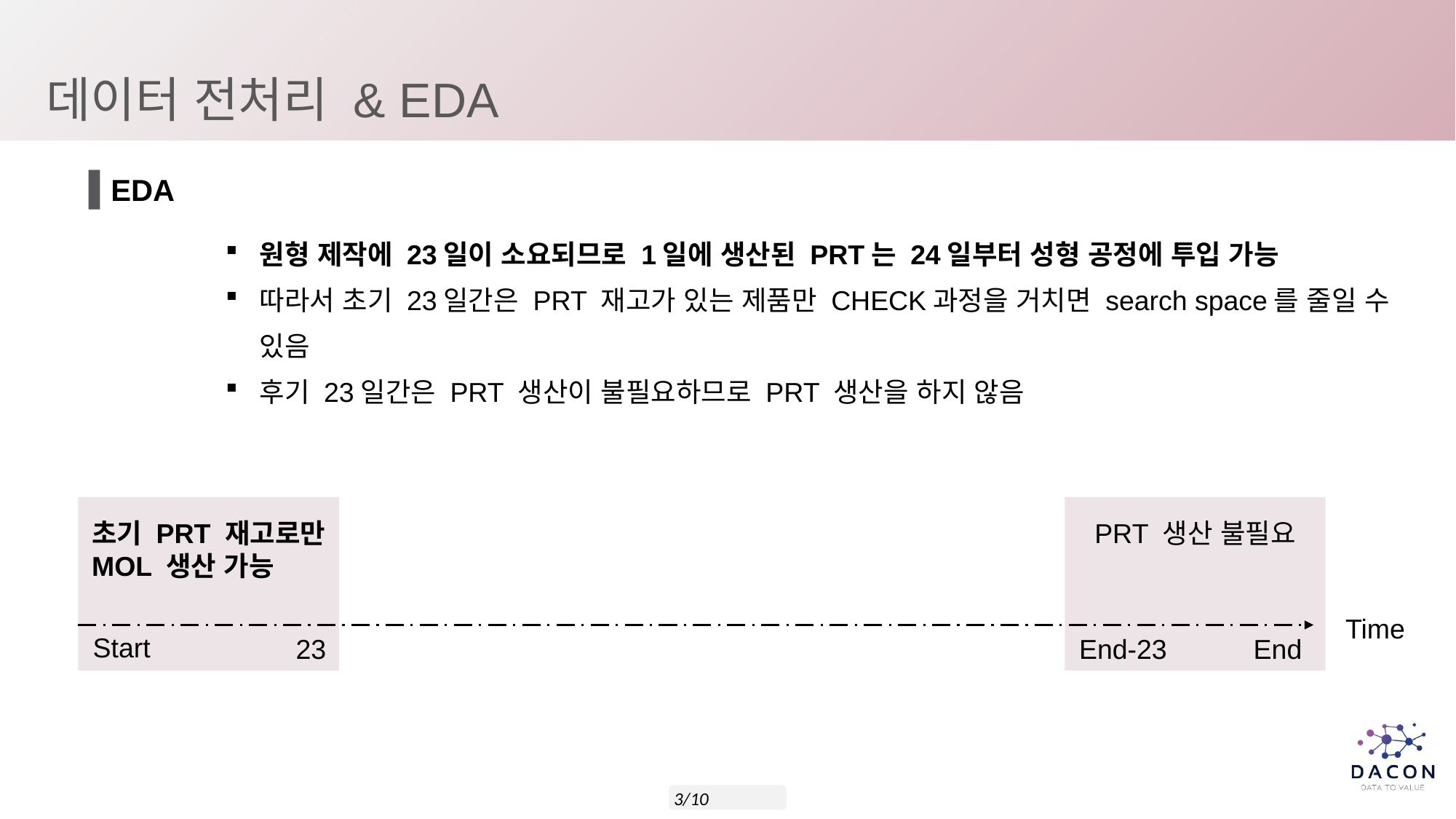

# 데이터 전처리 & EDA
EDA

원형 제작에 23일이 소요되므로 1일에 생산된 PRT는 24일부터 성형 공정에 투입 가능
따라서 초기 23일간은 PRT 재고가 있는 제품만 CHECK과정을 거치면 search space를 줄일 수 있음
후기 23일간은 PRT 생산이 불필요하므로 PRT 생산을 하지 않음

초기 PRT 재고로만
MOL 생산 가능
PRT 생산 불필요
Time
Start
23
End-23
End